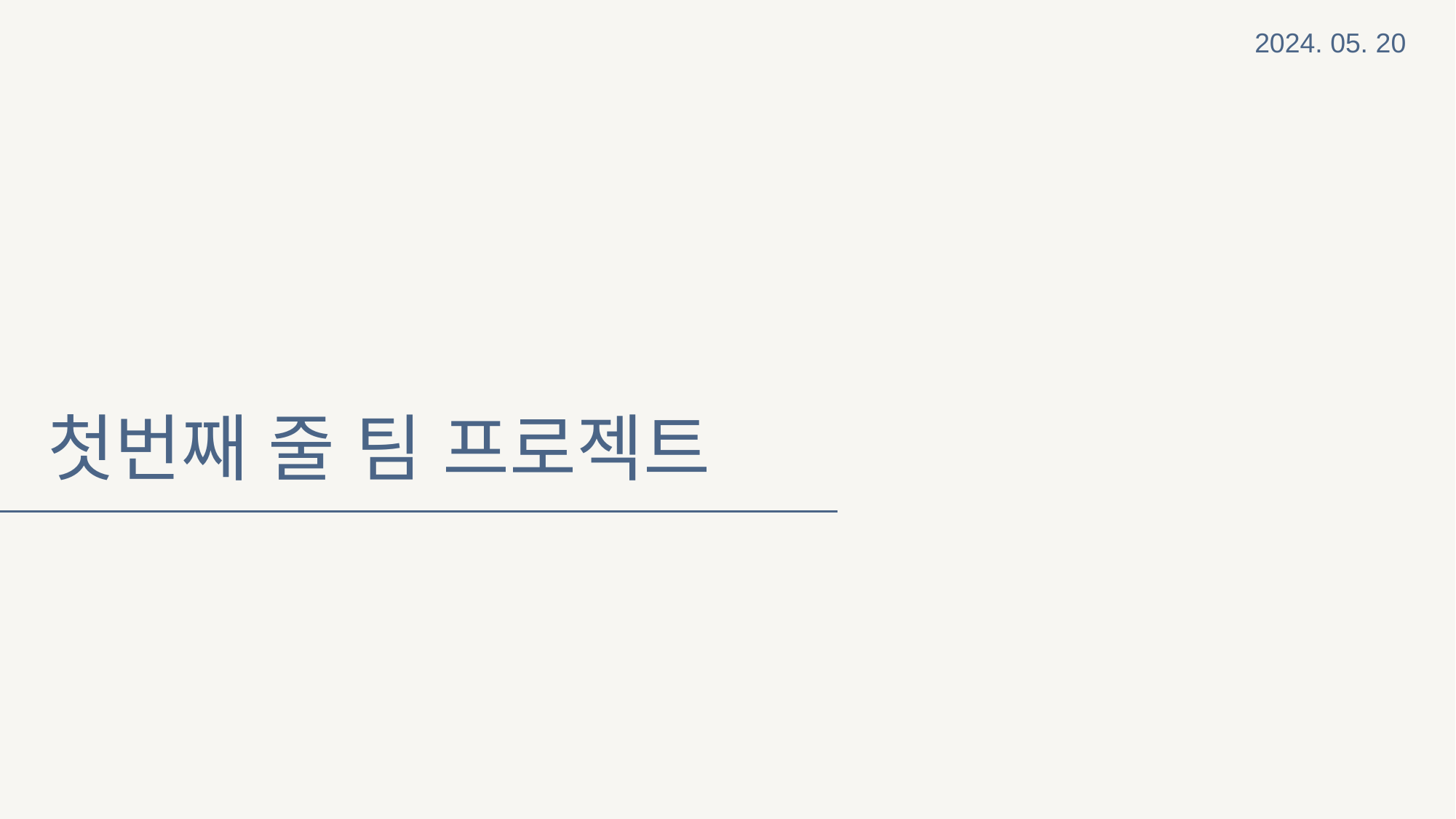

2024. 05. 20
첫번째 줄 팀 프로젝트